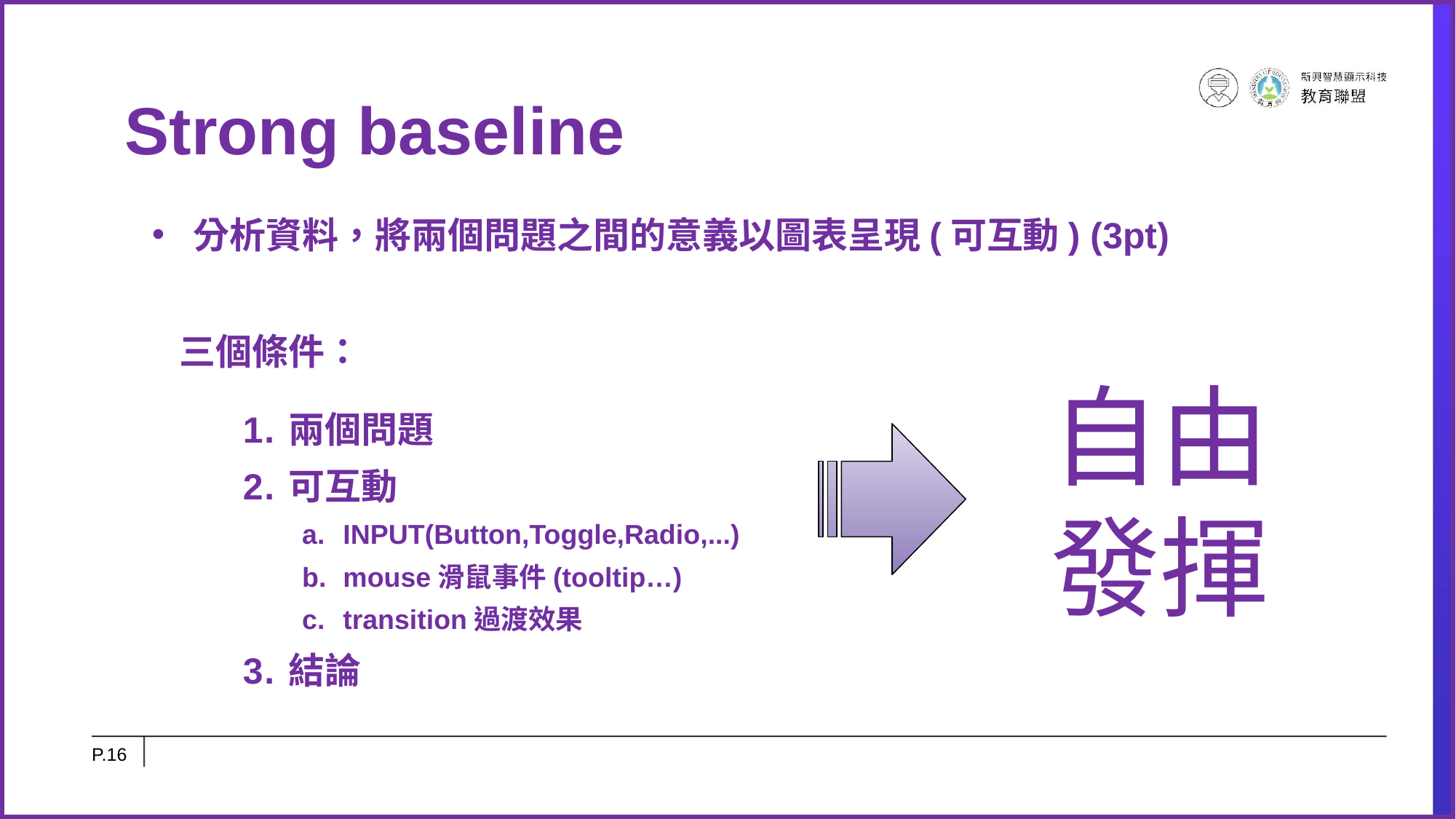

# Strong baseline
分析資料，將兩個問題之間的意義以圖表呈現(可互動) (3pt)
三個條件：
兩個問題
可互動
INPUT(Button,Toggle,Radio,...)
mouse滑鼠事件(tooltip…)
transition過渡效果
結論
自由發揮

P.16